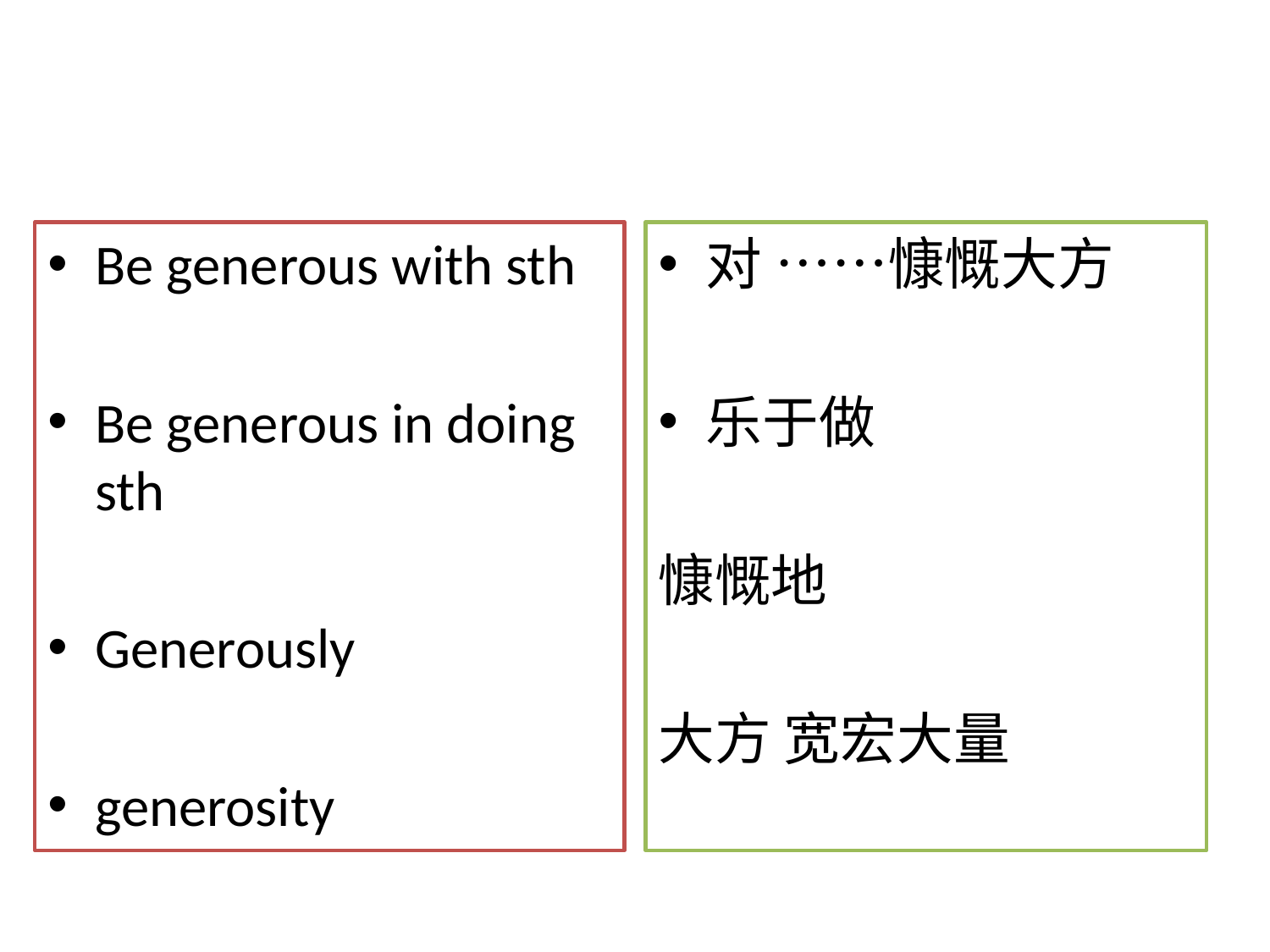

#
Be generous with sth

Be generous in doing sth

Generously

generosity
对 ……慷慨大方

乐于做

慷慨地

大方 宽宏大量